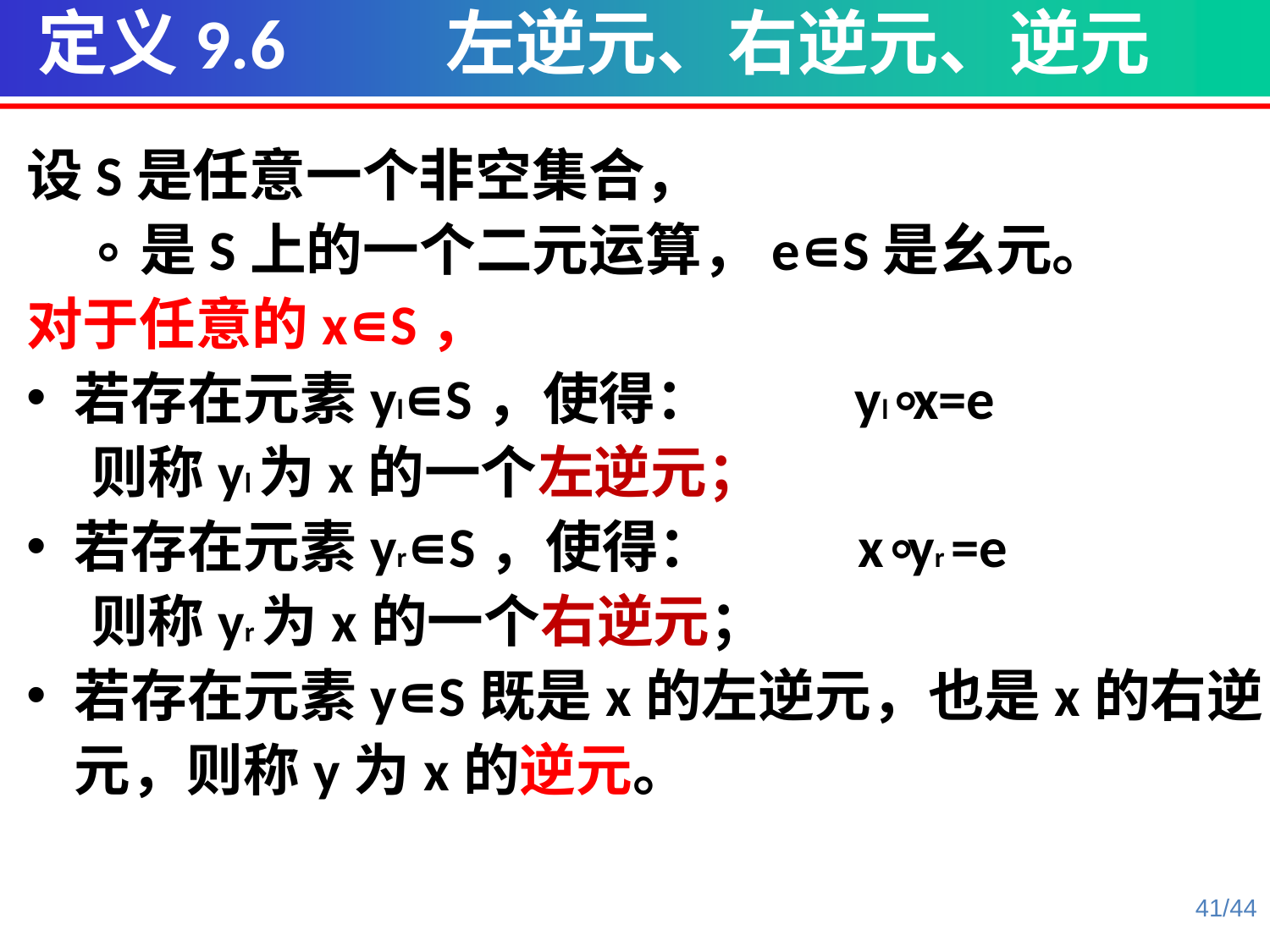

定义9.6         左逆元、右逆元、逆元
设S是任意一个非空集合，
     ∘是S上的一个二元运算，e∊S是幺元。
对于任意的x∊S，
若存在元素yl∊S，使得：          yl∘x=e
    则称yl为x的一个左逆元；
若存在元素yr∊S，使得：          x∘yr =e
    则称yr为x的一个右逆元；
若存在元素y∊S既是x的左逆元，也是x的右逆元，则称y为x的逆元。
41/44